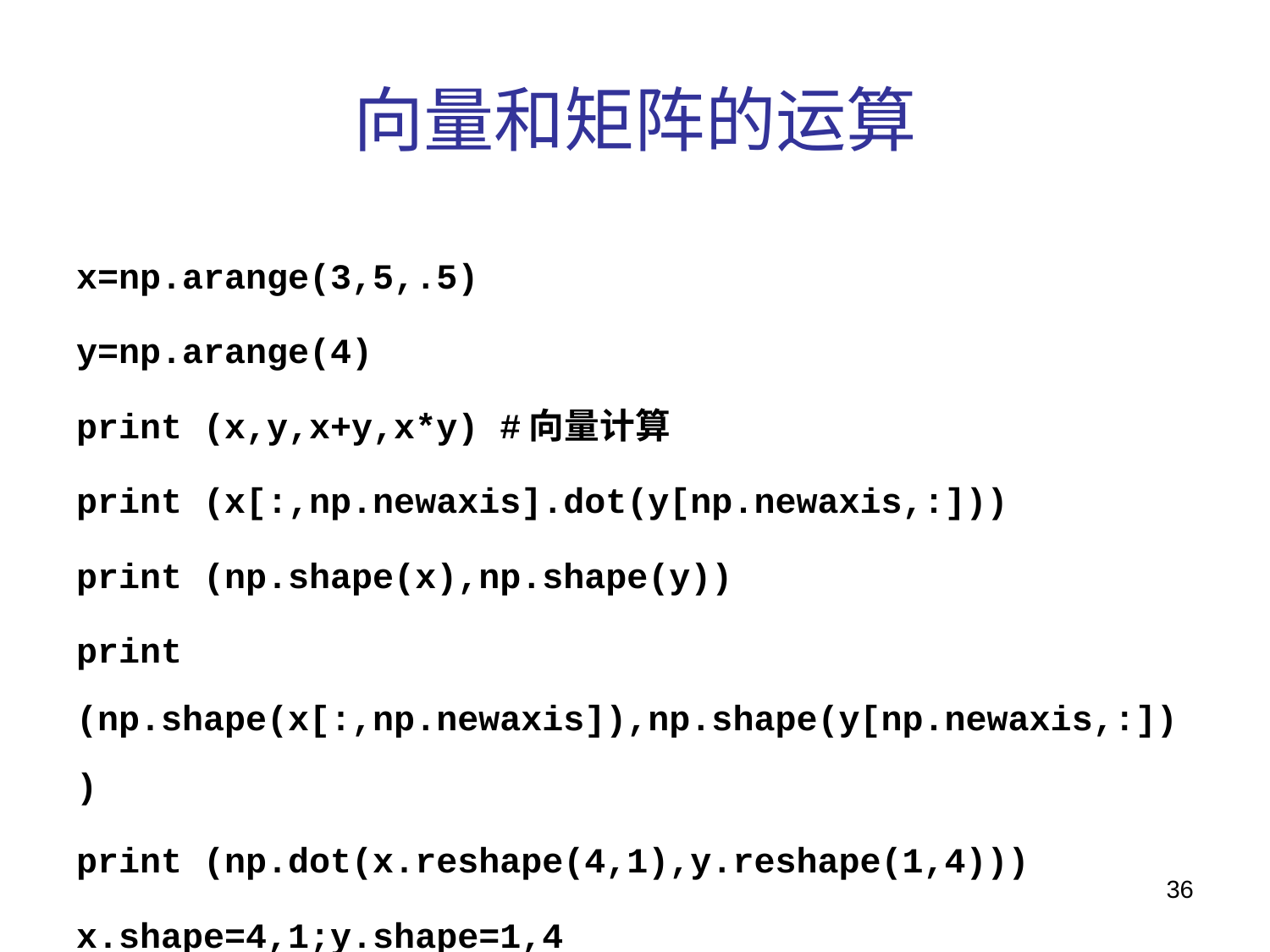

# 向量和矩阵的运算
x=np.arange(3,5,.5)
y=np.arange(4)
print (x,y,x+y,x*y) #向量计算
print (x[:,np.newaxis].dot(y[np.newaxis,:]))
print (np.shape(x),np.shape(y))
print (np.shape(x[:,np.newaxis]),np.shape(y[np.newaxis,:]))
print (np.dot(x.reshape(4,1),y.reshape(1,4)))
x.shape=4,1;y.shape=1,4
36